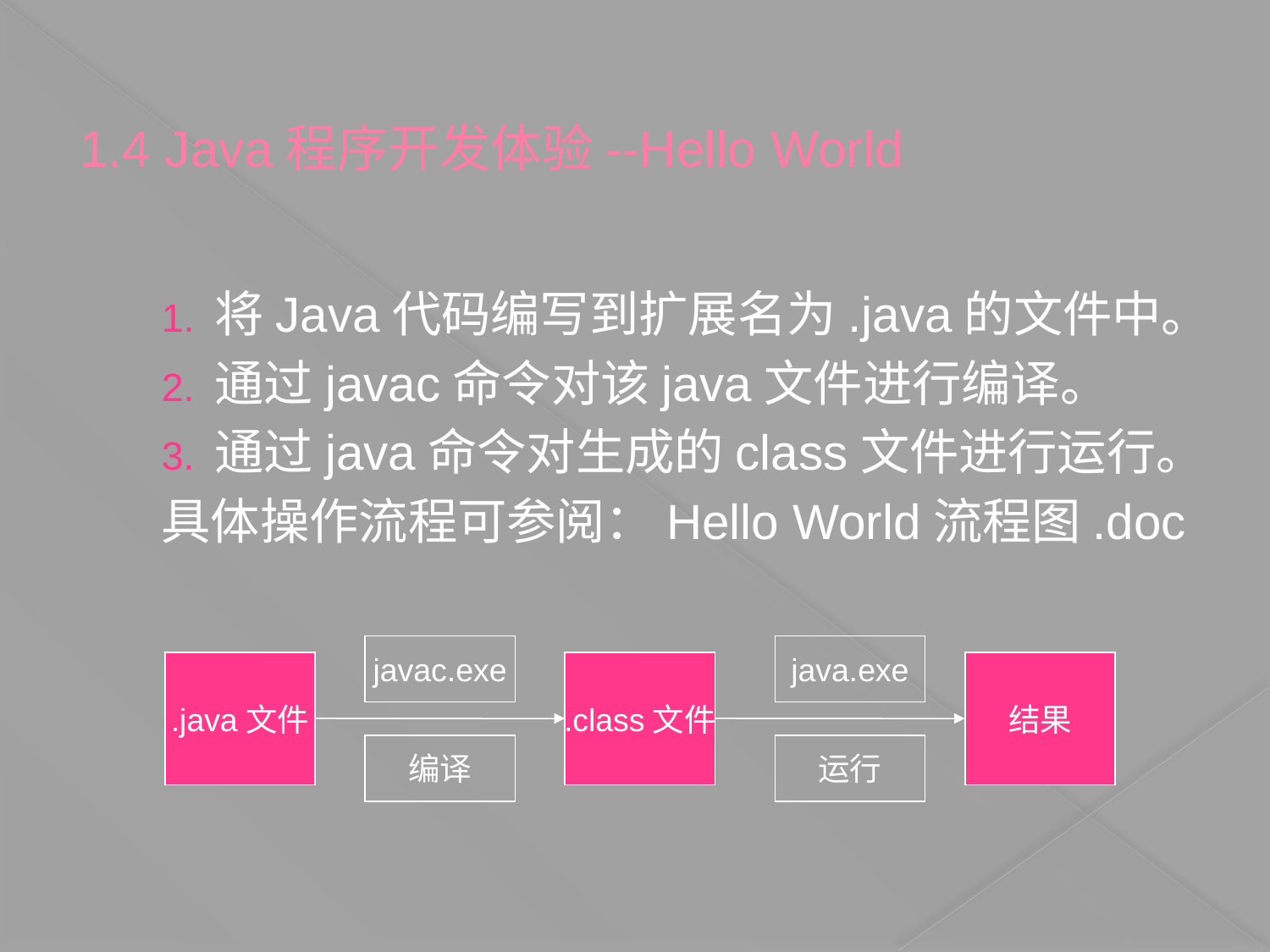

1.4 Java程序开发体验--Hello World
# 将Java代码编写到扩展名为.java的文件中。
通过javac命令对该java文件进行编译。
通过java命令对生成的class文件进行运行。
具体操作流程可参阅：Hello World流程图.doc
javac.exe
java.exe
.java文件
.class文件
结果

编译
运行